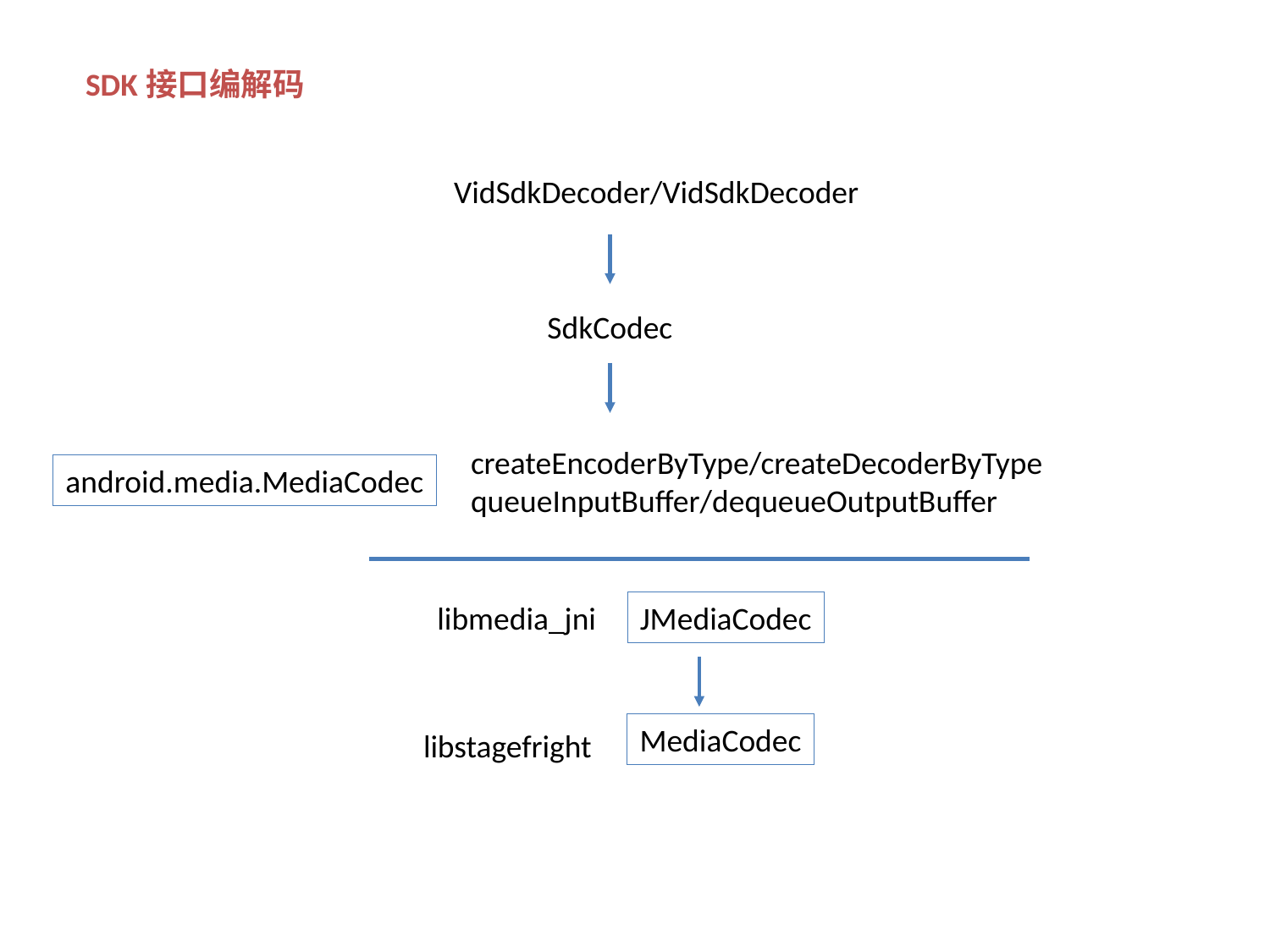

SDK接口编解码
VidSdkDecoder/VidSdkDecoder
SdkCodec
createEncoderByType/createDecoderByType
queueInputBuffer/dequeueOutputBuffer
android.media.MediaCodec
libmedia_jni
JMediaCodec
MediaCodec
libstagefright